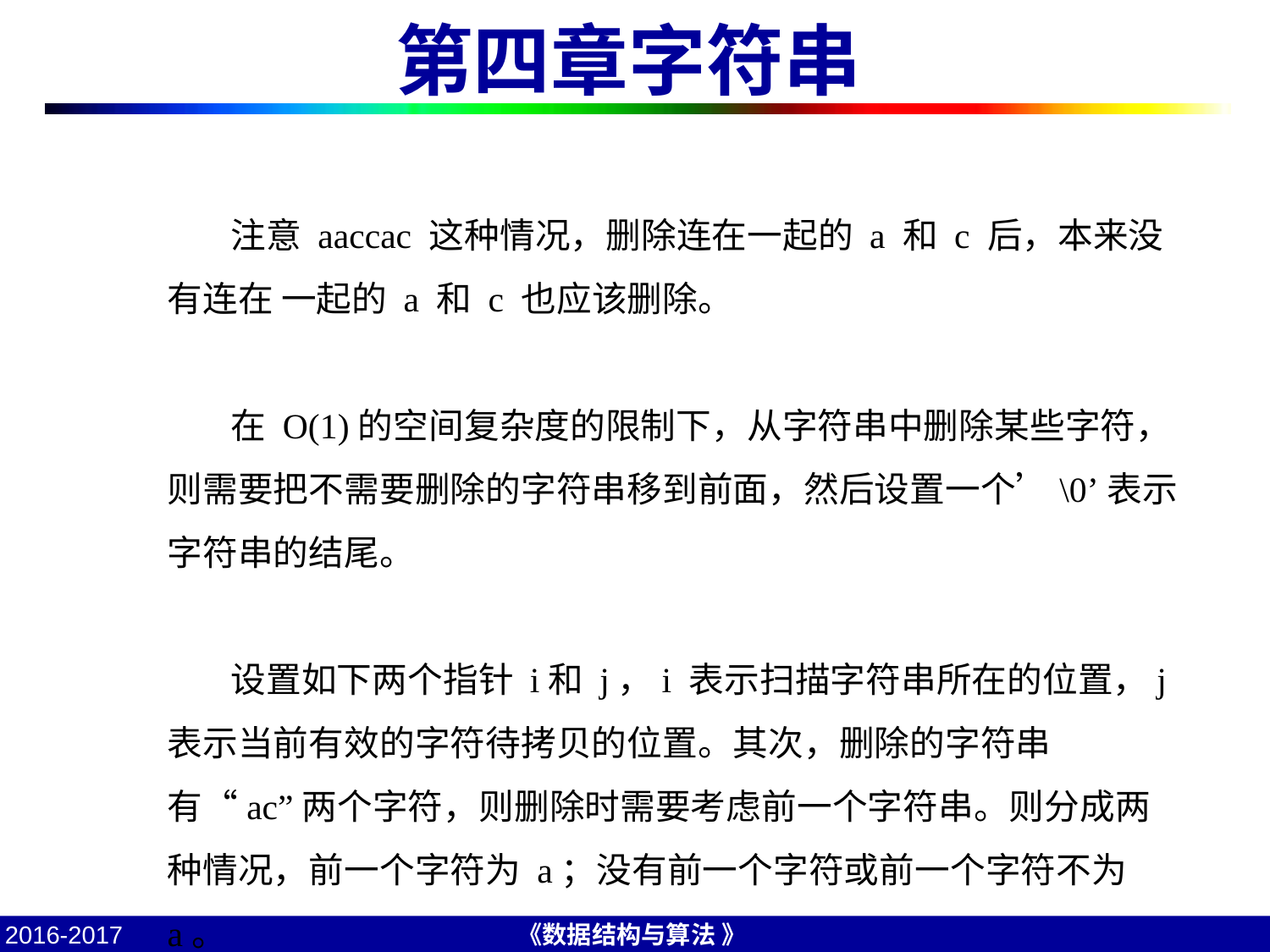

# 第四章字符串
注意 aaccac 这种情况，删除连在一起的 a 和 c 后，本来没有连在 一起的 a 和 c 也应该删除。

在 O(1)的空间复杂度的限制下，从字符串中删除某些字符，则需要把不需要删除的字符串移到前面，然后设置一个’\0’表示字符串的结尾。

设置如下两个指针 i和 j，i 表示扫描字符串所在的位置，j 表示当前有效的字符待拷贝的位置。其次，删除的字符串有“ac”两个字符，则删除时需要考虑前一个字符串。则分成两种情况，前一个字符为 a；没有前一个字符或前一个字符不为 a。